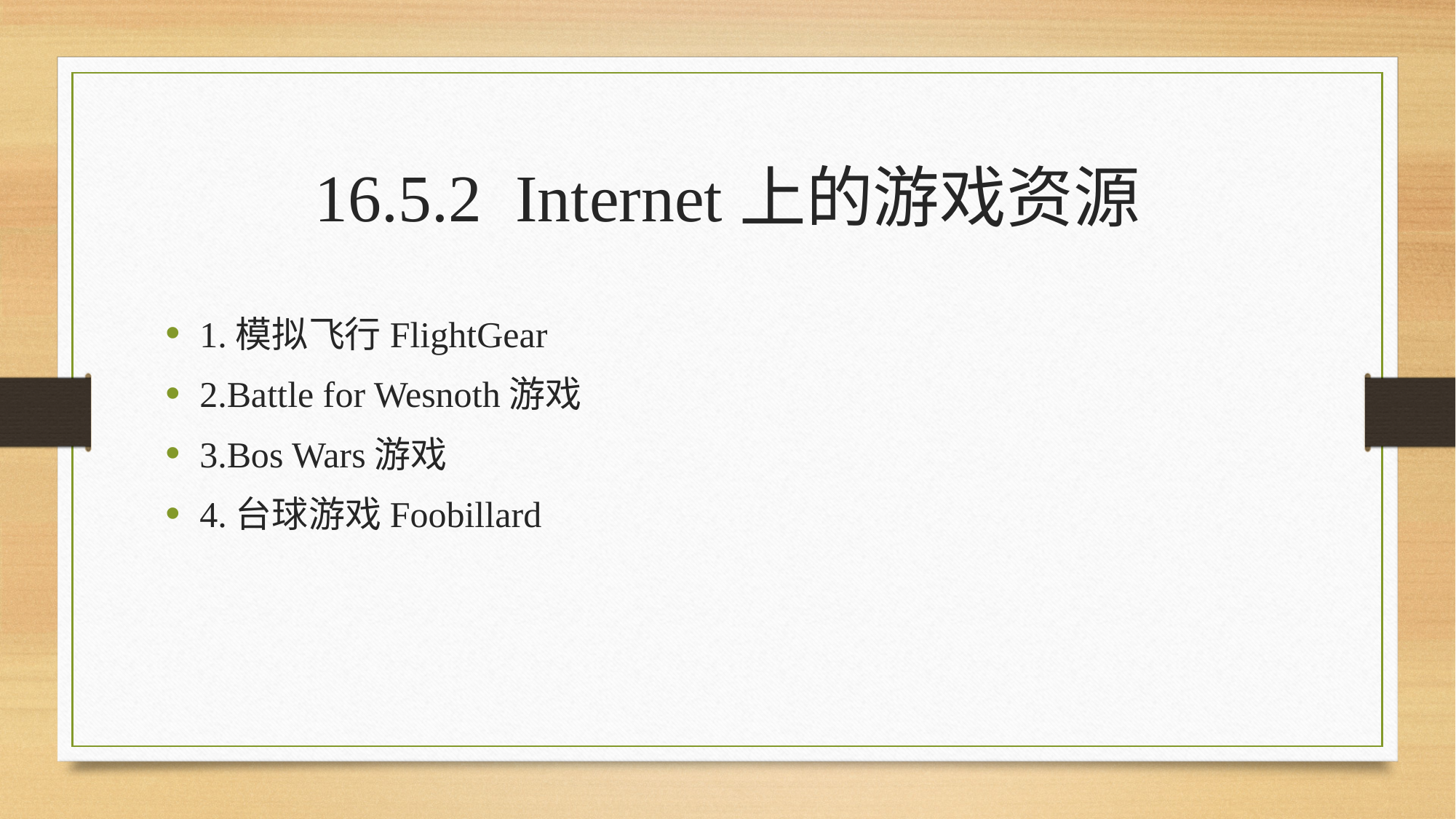

# 16.5.2  Internet上的游戏资源
1.模拟飞行FlightGear
2.Battle for Wesnoth游戏
3.Bos Wars游戏
4.台球游戏Foobillard